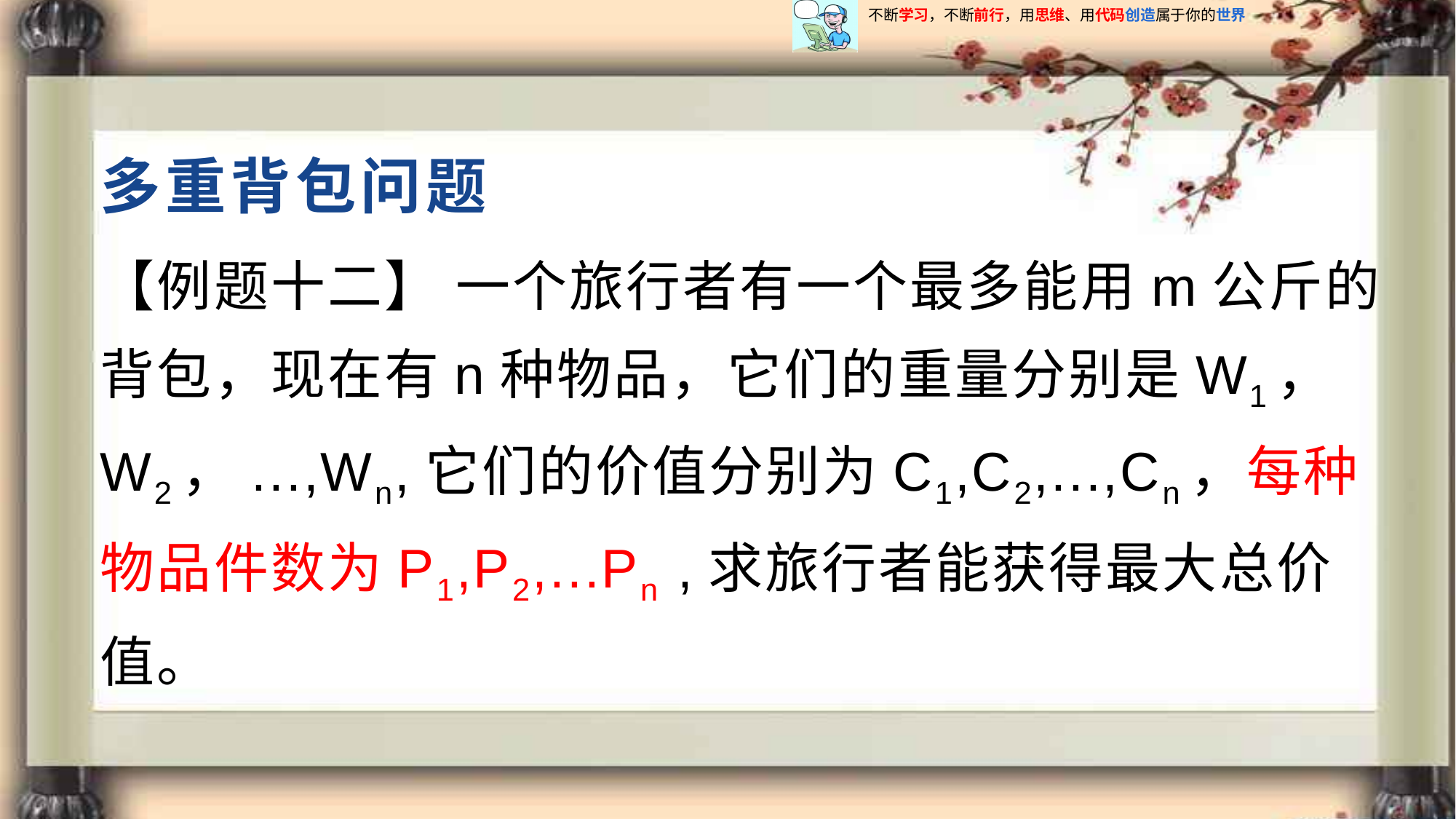

# 多重背包问题
【例题十二】 一个旅行者有一个最多能用m公斤的背包，现在有n种物品，它们的重量分别是W1，W2，...,Wn,它们的价值分别为C1,C2,...,Cn，每种物品件数为P1,P2,...Pn ,求旅行者能获得最大总价值。